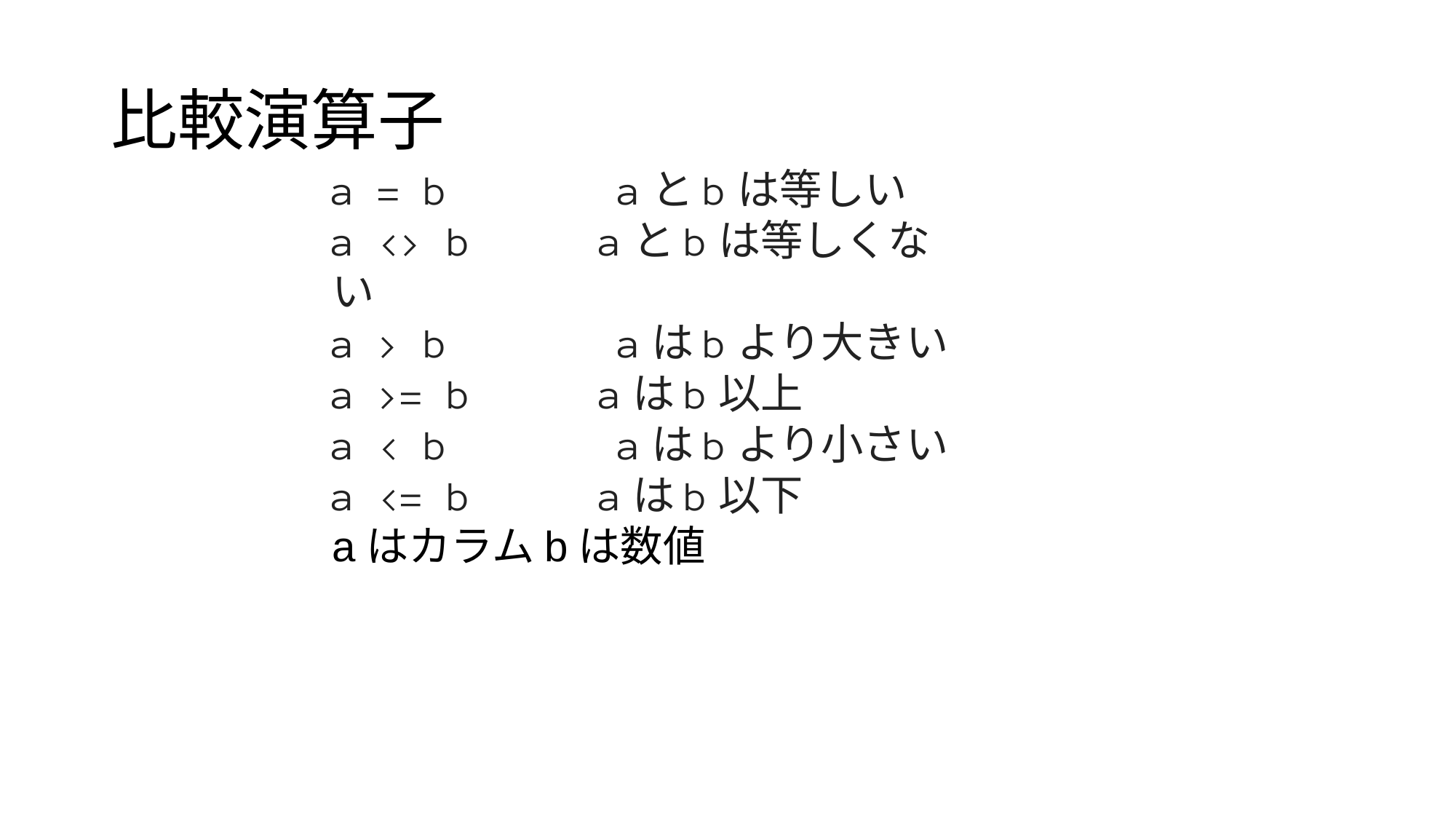

# 比較演算子
a = b 　　　aとbは等しい
a <> b 　　aとbは等しくない
a > b 　　　aはbより大きい
a >= b 　　aはb以上
a < b 　　　aはbより小さい
a <= b 　　aはb以下
aはカラムbは数値